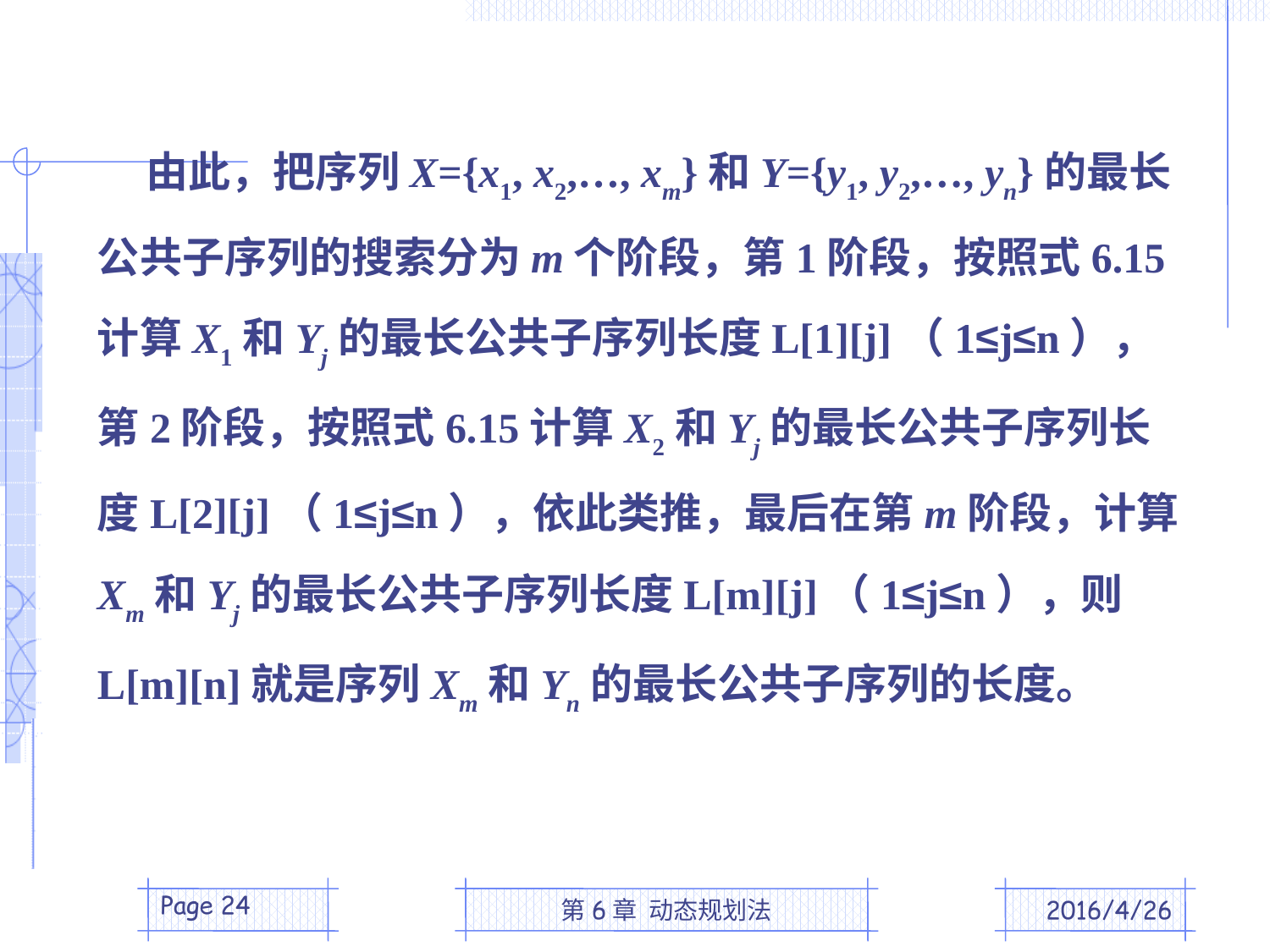

由此，把序列X={x1, x2,…, xm}和Y={y1, y2,…, yn}的最长公共子序列的搜索分为m个阶段，第1阶段，按照式6.15计算X1和Yj的最长公共子序列长度L[1][j]（1≤j≤n），第2阶段，按照式6.15计算X2和Yj的最长公共子序列长度L[2][j]（1≤j≤n），依此类推，最后在第m阶段，计算Xm和Yj的最长公共子序列长度L[m][j]（1≤j≤n），则L[m][n]就是序列Xm和Yn的最长公共子序列的长度。
Page 24
第6章  动态规划法
2016/4/26